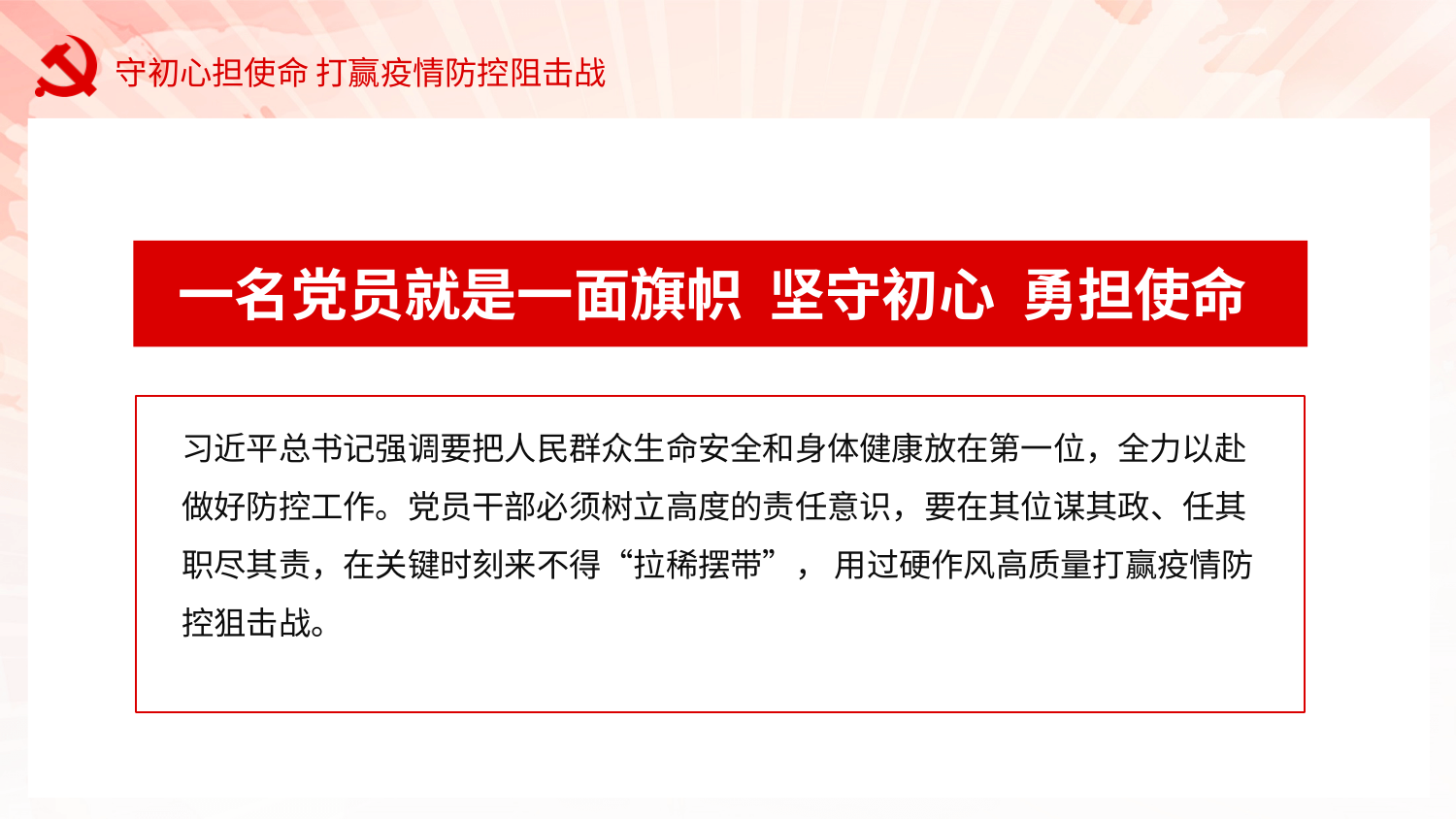

一名党员就是一面旗帜  坚守初心  勇担使命

习近平总书记强调要把人民群众生命安全和身体健康放在第一位，全力以赴做好防控工作。党员干部必须树立高度的责任意识，要在其位谋其政、任其职尽其责，在关键时刻来不得“拉稀摆带”， 用过硬作风高质量打赢疫情防控狙击战。